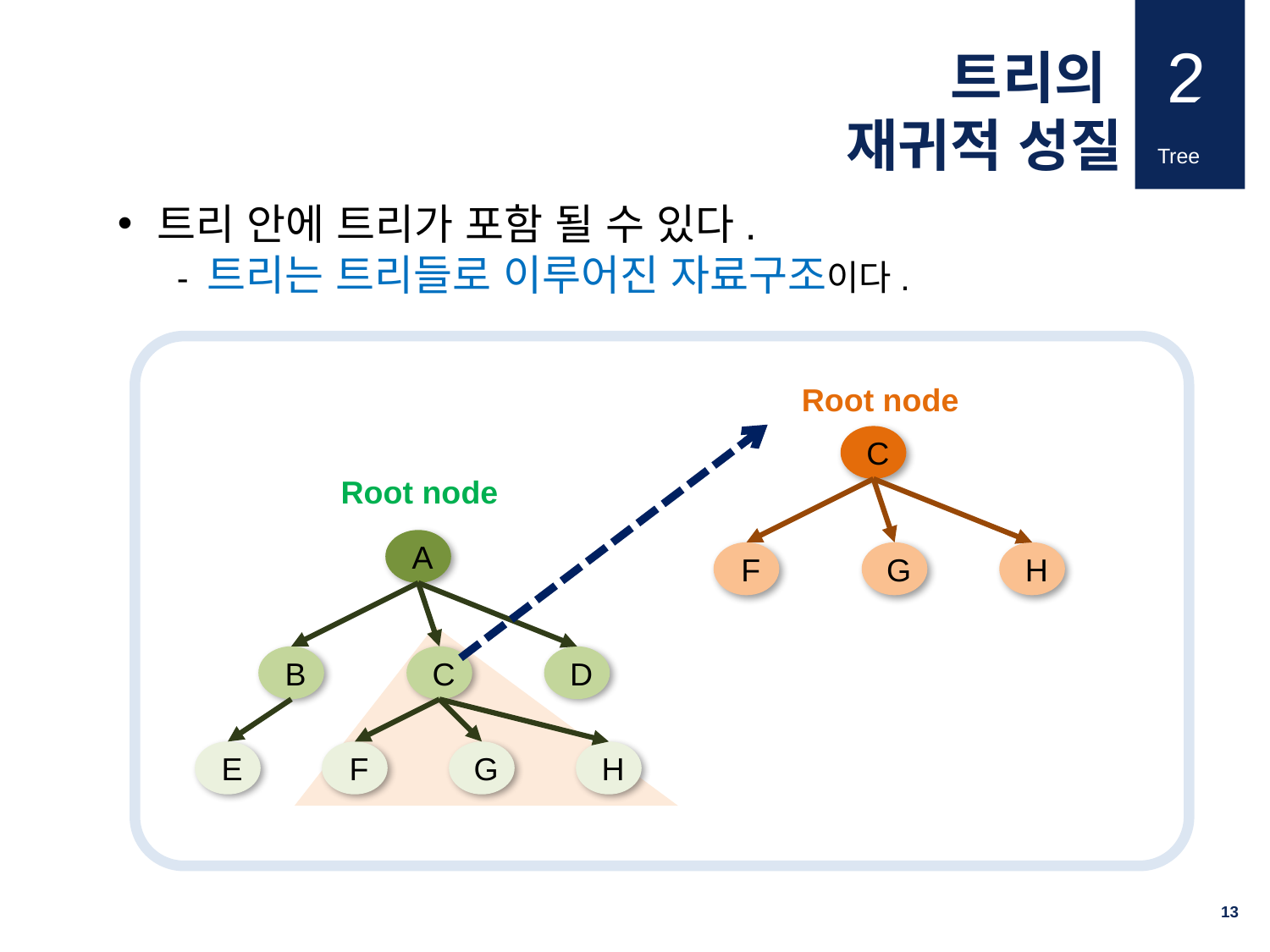

2

트리의
재귀적 성질
Tree
트리 안에 트리가 포함 될 수 있다.
     - 트리는 트리들로 이루어진 자료구조이다.

Root node
 C
Root node
 A
 F
 G
 H

 B
 C
 D
 E
 F
 G
 H
13